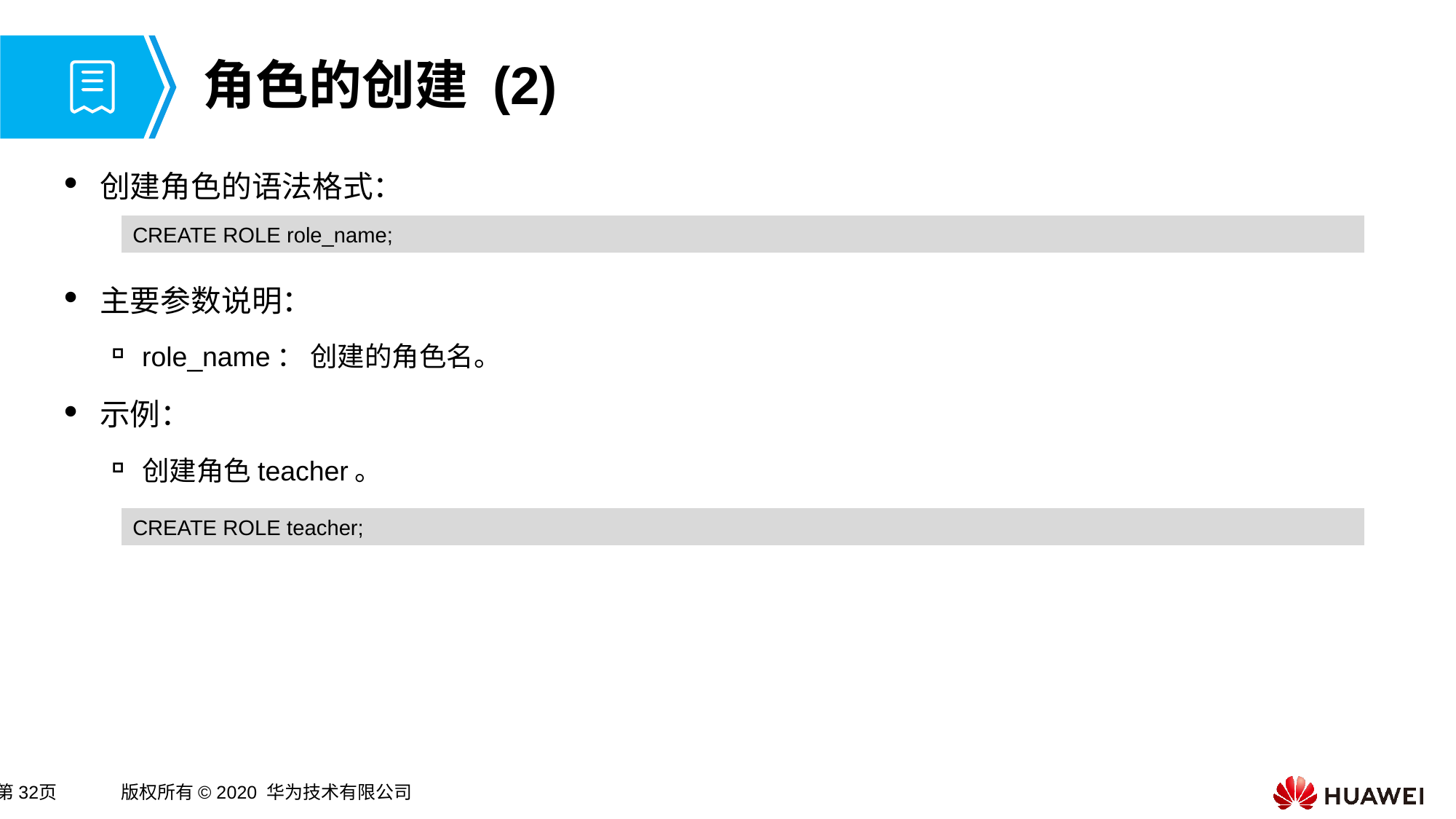

# 角色的创建 (2)
创建角色的语法格式：

主要参数说明：
role_name： 创建的角色名。
示例：
创建角色teacher。

CREATE ROLE role_name;
CREATE ROLE teacher;